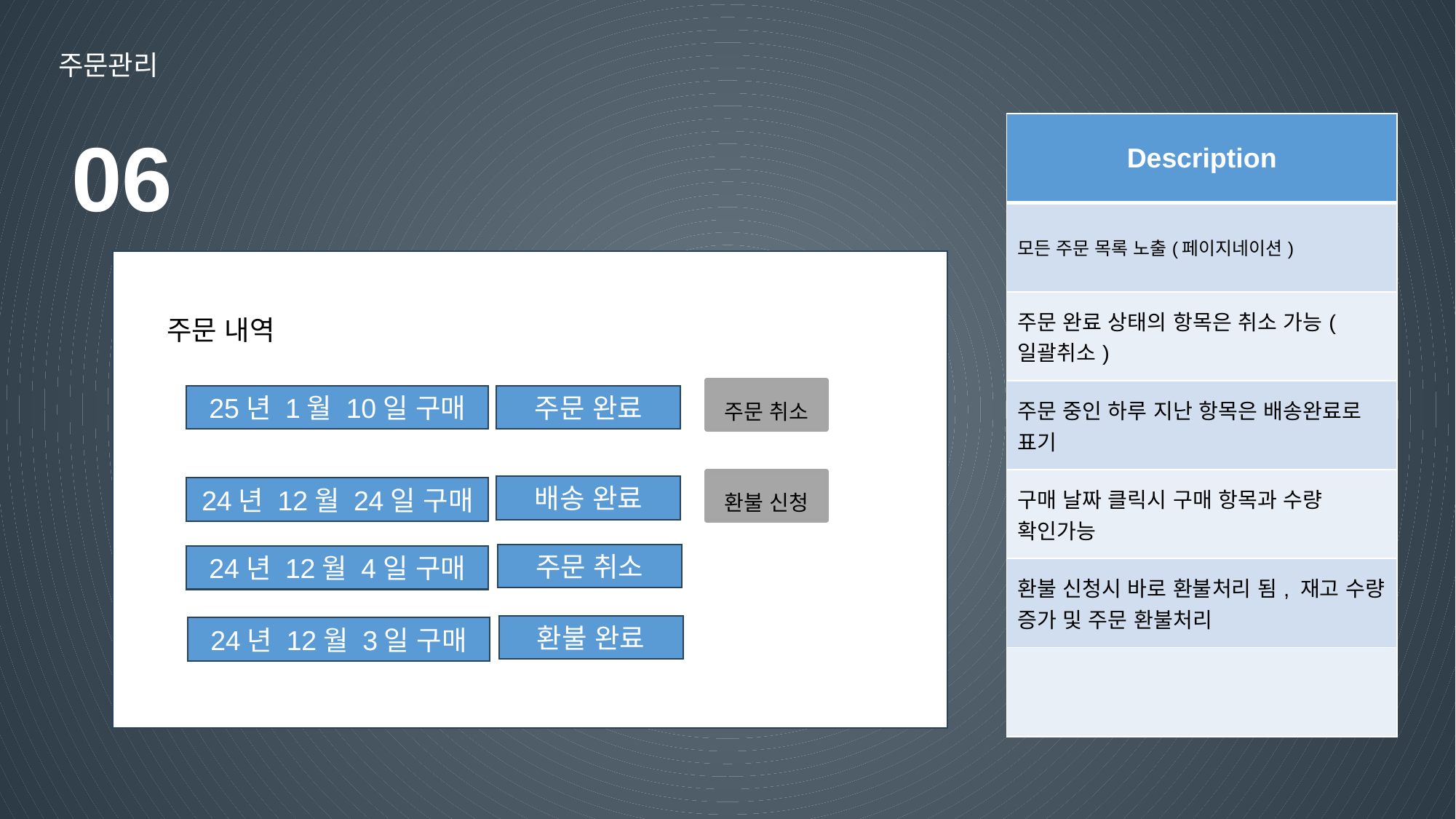

주문관리
06
| Description |
| --- |
| 모든 주문 목록 노출(페이지네이션) |
| 주문 완료 상태의 항목은 취소 가능(일괄취소) |
| 주문 중인 하루 지난 항목은 배송완료로 표기 |
| 구매 날짜 클릭시 구매 항목과 수량 확인가능 |
| 환불 신청시 바로 환불처리 됨, 재고 수량 증가 및 주문 환불처리 |
|  |
이미지
주문 내역
주문 취소
25년 1월 10일 구매
주문 완료
환불 신청
배송 완료
24년 12월 24일 구매
주문 취소
24년 12월 4일 구매
환불 완료
24년 12월 3일 구매